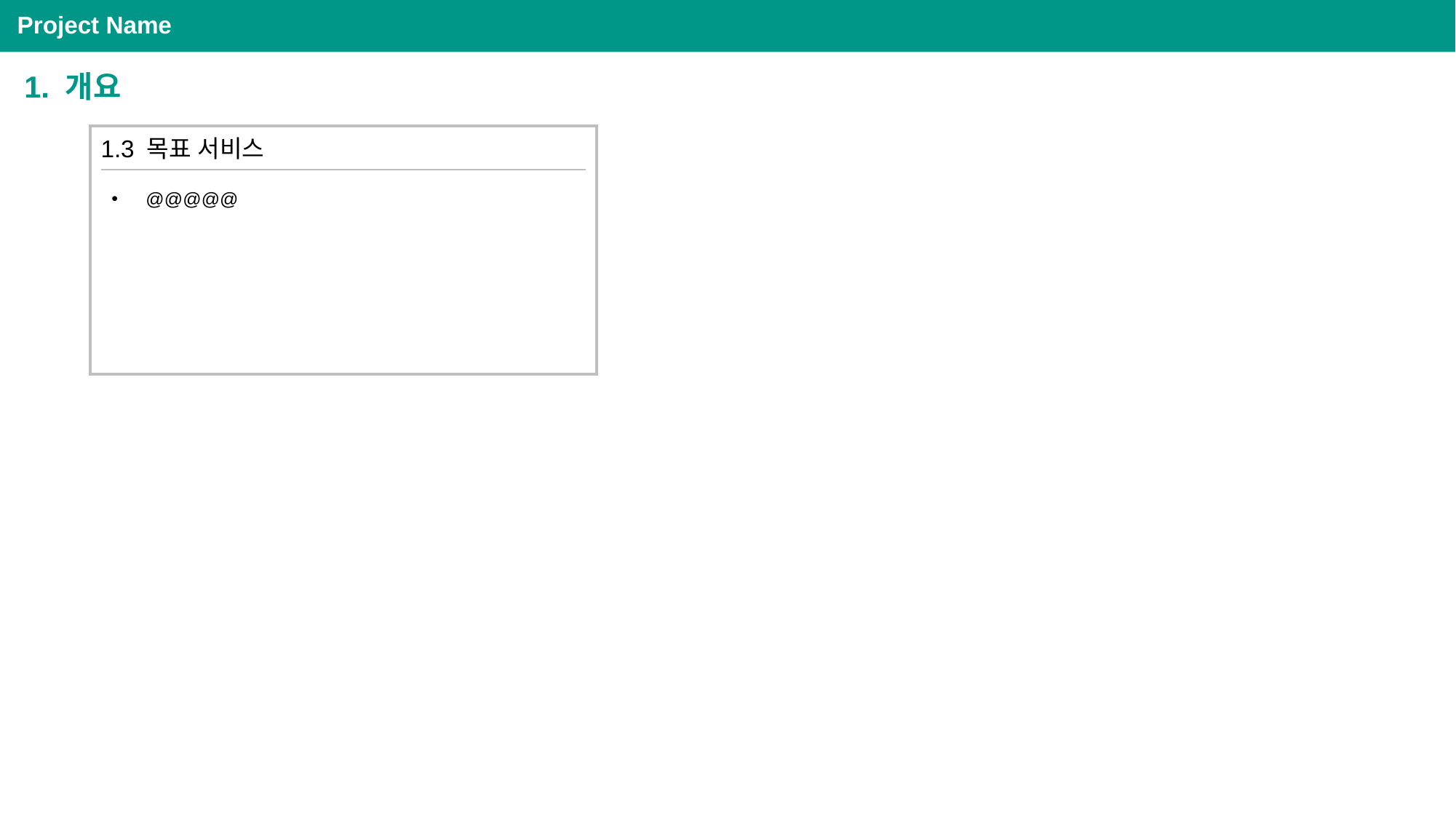

# 1. 개요

1.3 목표 서비스
@@@@@